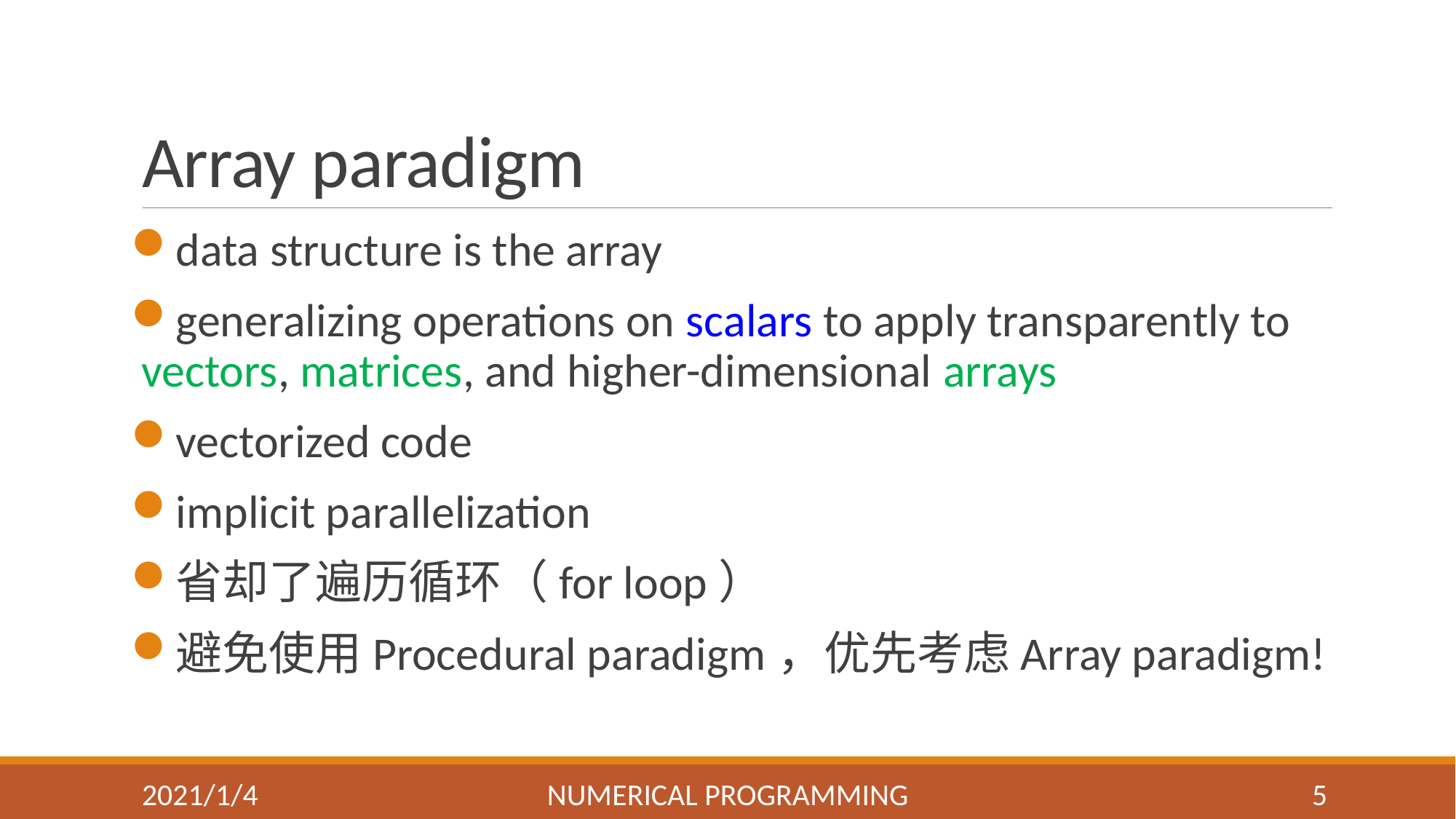

# Array paradigm
data structure is the array
generalizing operations on scalars to apply transparently to vectors, matrices, and higher-dimensional arrays
vectorized code
implicit parallelization
省却了遍历循环（for loop）
避免使用Procedural paradigm，优先考虑Array paradigm!

2021/1/4
Numerical Programming
5